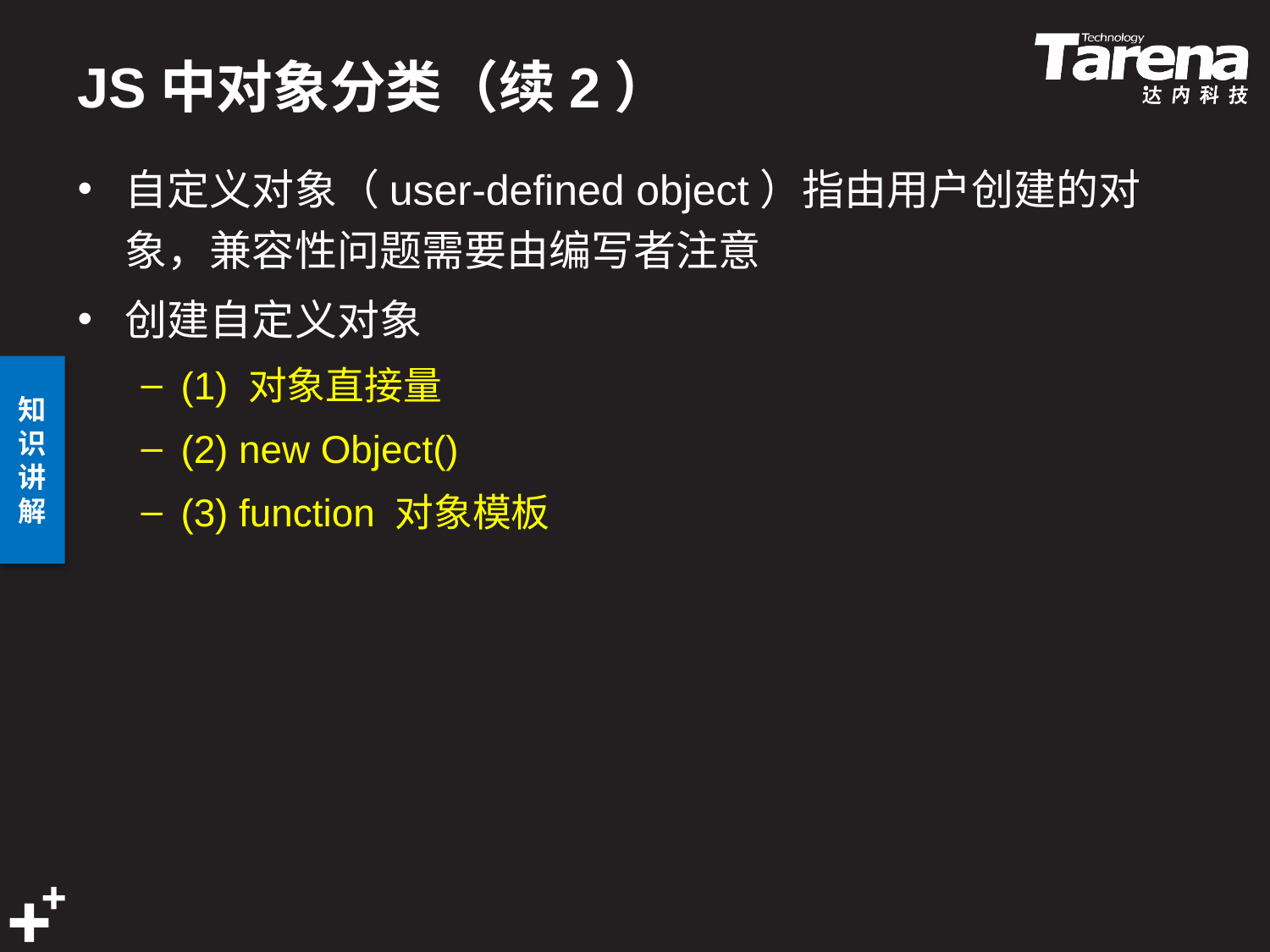

# JS中对象分类（续2）
自定义对象（user-defined object）指由用户创建的对象，兼容性问题需要由编写者注意
创建自定义对象
(1) 对象直接量
(2) new Object()
(3) function 对象模板